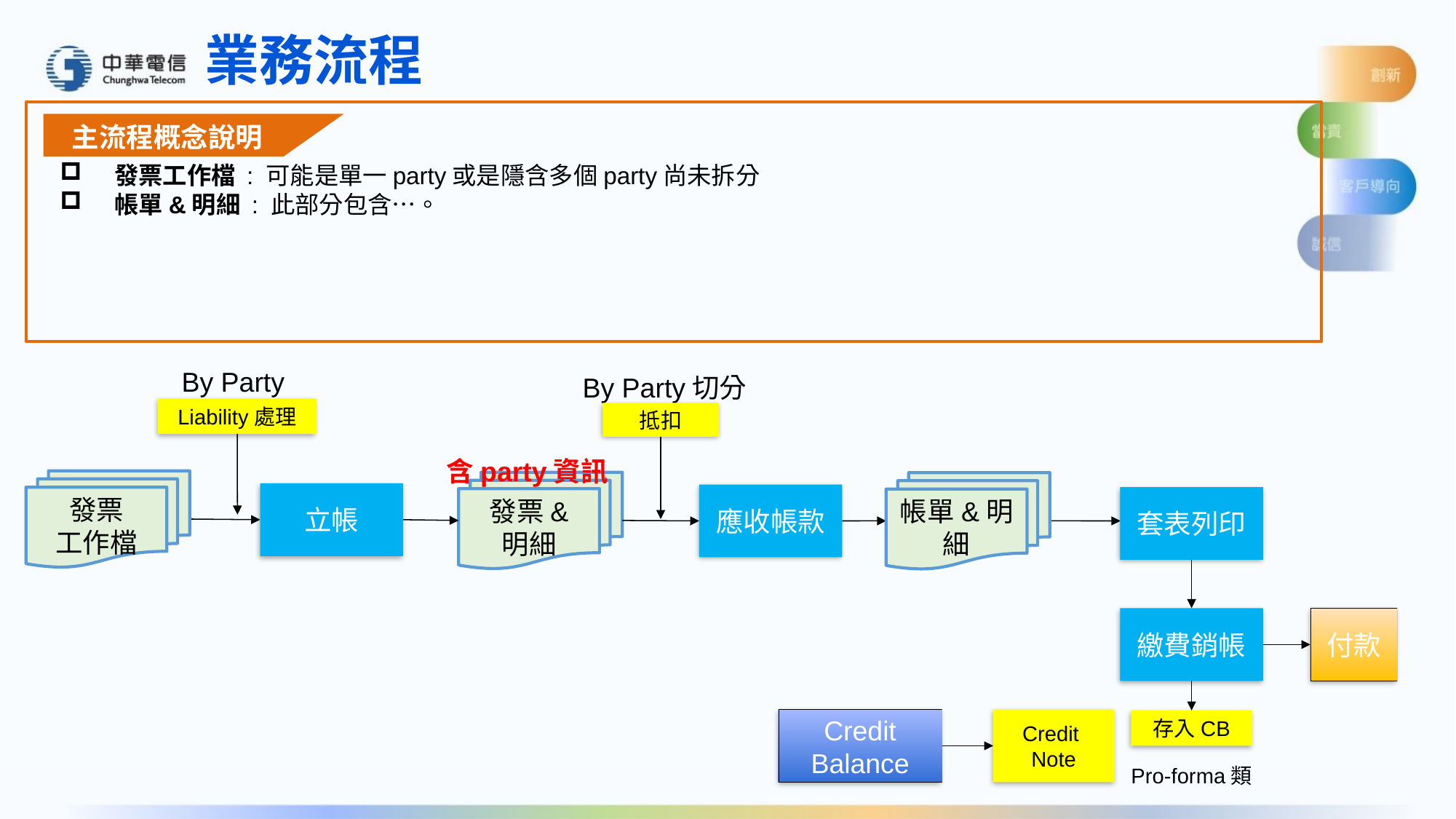

業務流程

主流程概念說明
發票工作檔 : 可能是單一party或是隱含多個party尚未拆分
帳單&明細 : 此部分包含…。

By Party
Liability處理
By Party切分
抵扣
含party資訊
發票
工作檔
發票&
明細
帳單&明細
立帳
應收帳款
套表列印
繳費銷帳
付款
Credit Balance
Credit
Note
存入CB
Pro-forma類